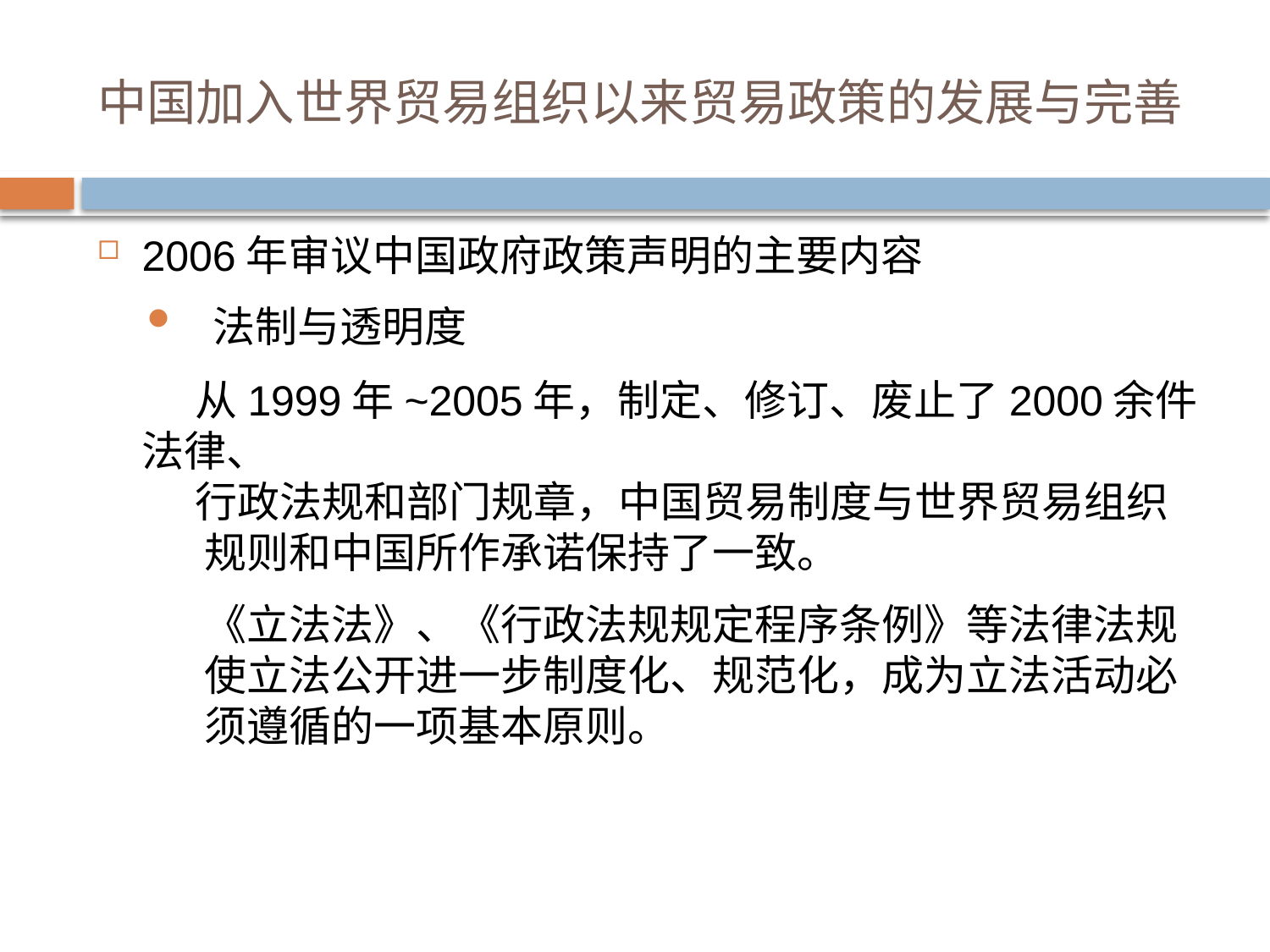

# 中国加入世界贸易组织以来贸易政策的发展与完善
2006年审议中国政府政策声明的主要内容
  法制与透明度
    从1999年~2005年，制定、修订、废止了2000余件法律、
    行政法规和部门规章，中国贸易制度与世界贸易组织
     规则和中国所作承诺保持了一致。
     《立法法》、《行政法规规定程序条例》等法律法规
     使立法公开进一步制度化、规范化，成为立法活动必
     须遵循的一项基本原则。